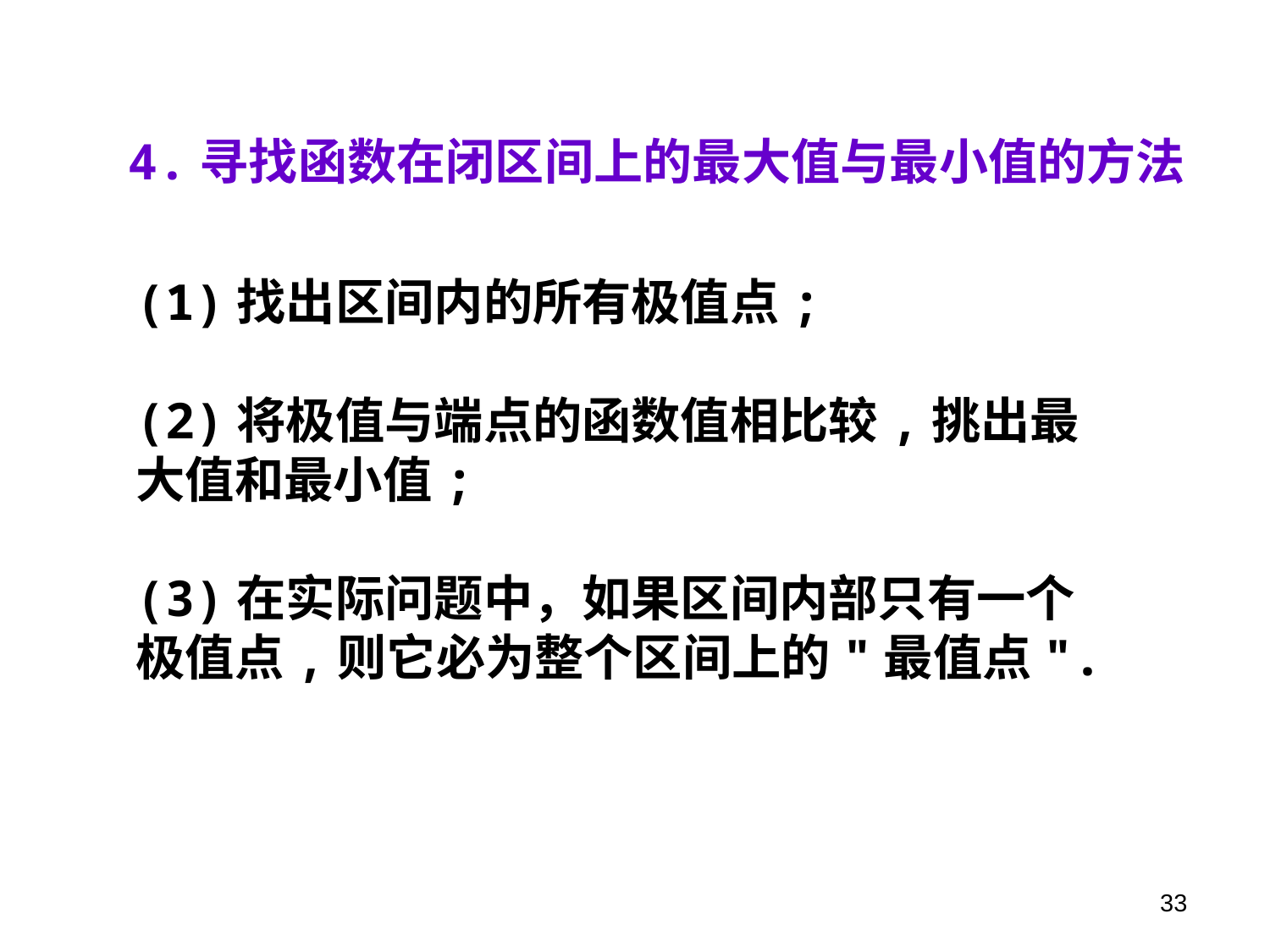

4.寻找函数在闭区间上的最大值与最小值的方法

(1)找出区间内的所有极值点;

(2)将极值与端点的函数值相比较,挑出最大值和最小值;

(3)在实际问题中，如果区间内部只有一个极值点,则它必为整个区间上的"最值点".
33